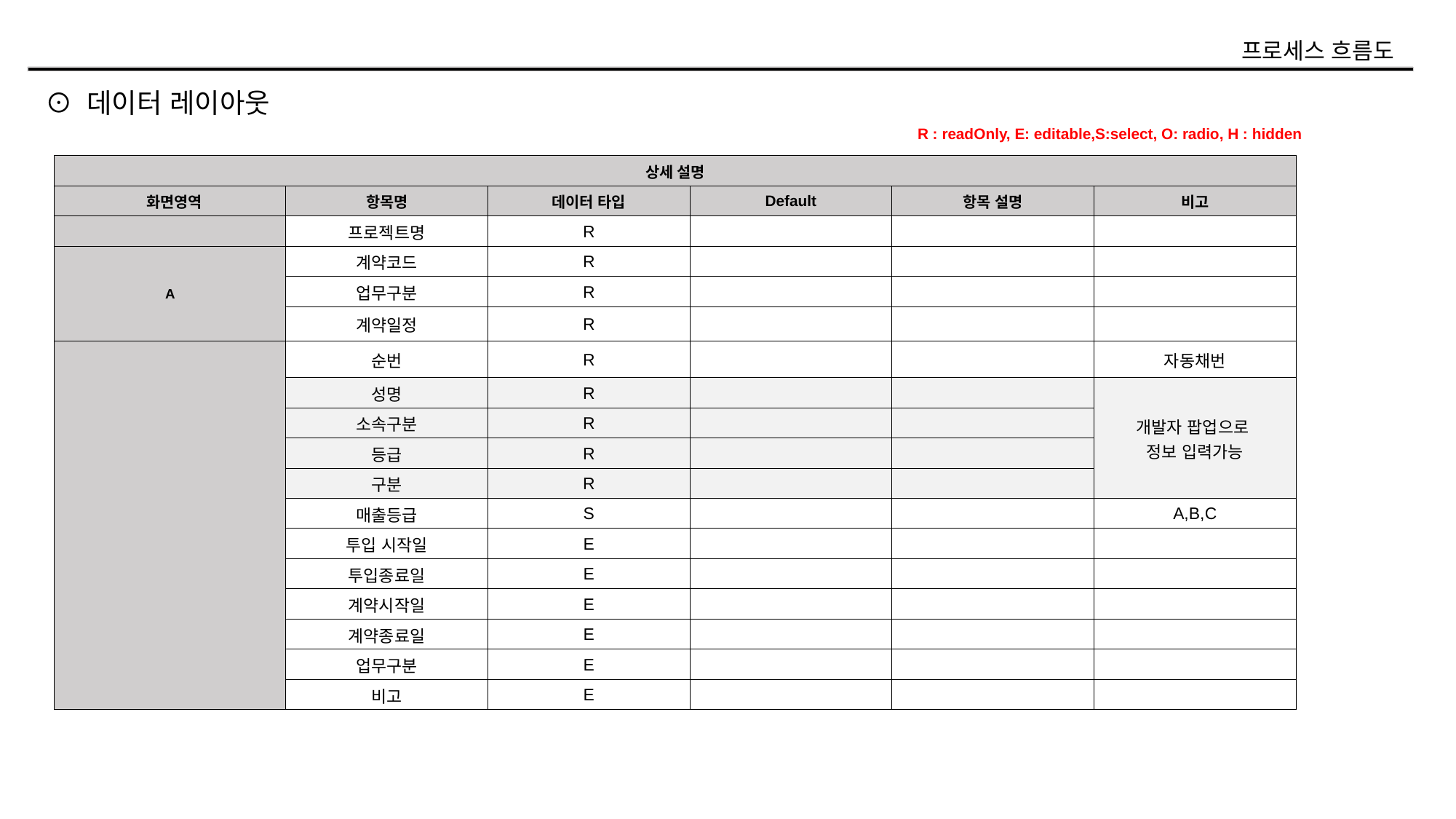

프로세스 흐름도

⊙ 데이터 레이아웃
R : readOnly, E: editable,S:select, O: radio, H : hidden
| 상세 설명 |  |  |  |  |  |
| --- | --- | --- | --- | --- | --- |
| 화면영역 | 항목명 | 데이터 타입 | Default | 항목 설명 | 비고 |
|  | 프로젝트명 | R |  |  |  |
| A | 계약코드 | R |  |  |  |
|  | 업무구분 | R |  |  |  |
|  | 계약일정 | R |  |  |  |
|  | 순번 | R |  |  | 자동채번 |
|  | 성명 | R |  |  | 개발자 팝업으로 정보 입력가능 |
|  | 소속구분 | R |  |  |  |
|  | 등급 | R |  |  |  |
|  | 구분 | R |  |  |  |
|  | 매출등급 | S |  |  | A,B,C |
|  | 투입 시작일 | E |  |  |  |
|  | 투입종료일 | E |  |  |  |
|  | 계약시작일 | E |  |  |  |
|  | 계약종료일 | E |  |  |  |
|  | 업무구분 | E |  |  |  |
|  | 비고 | E |  |  |  |